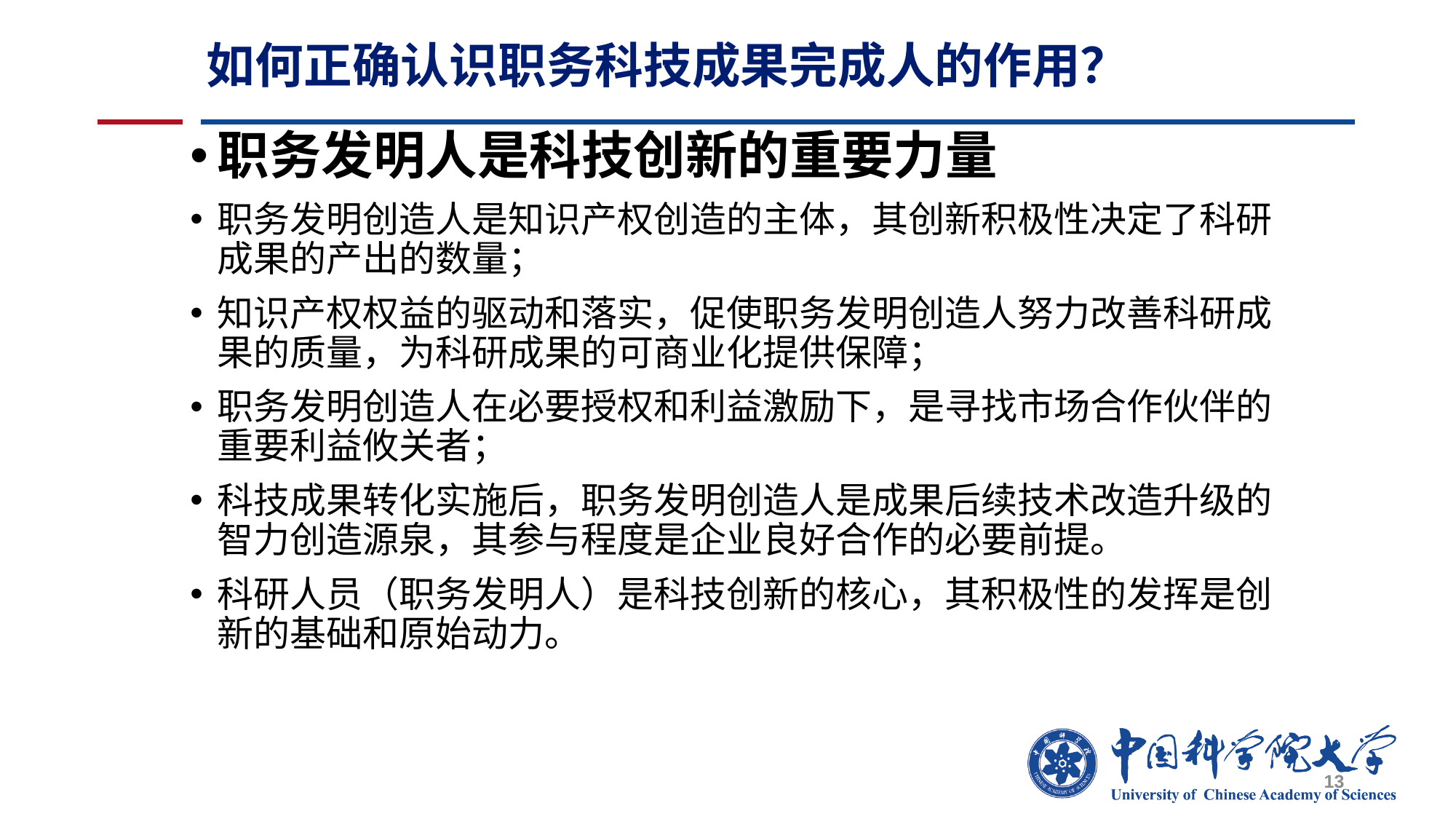

# 如何正确认识职务科技成果完成人的作用？
职务发明人是科技创新的重要力量
职务发明创造人是知识产权创造的主体，其创新积极性决定了科研成果的产出的数量；
知识产权权益的驱动和落实，促使职务发明创造人努力改善科研成果的质量，为科研成果的可商业化提供保障；
职务发明创造人在必要授权和利益激励下，是寻找市场合作伙伴的重要利益攸关者；
科技成果转化实施后，职务发明创造人是成果后续技术改造升级的智力创造源泉，其参与程度是企业良好合作的必要前提。
科研人员（职务发明人）是科技创新的核心，其积极性的发挥是创新的基础和原始动力。

13